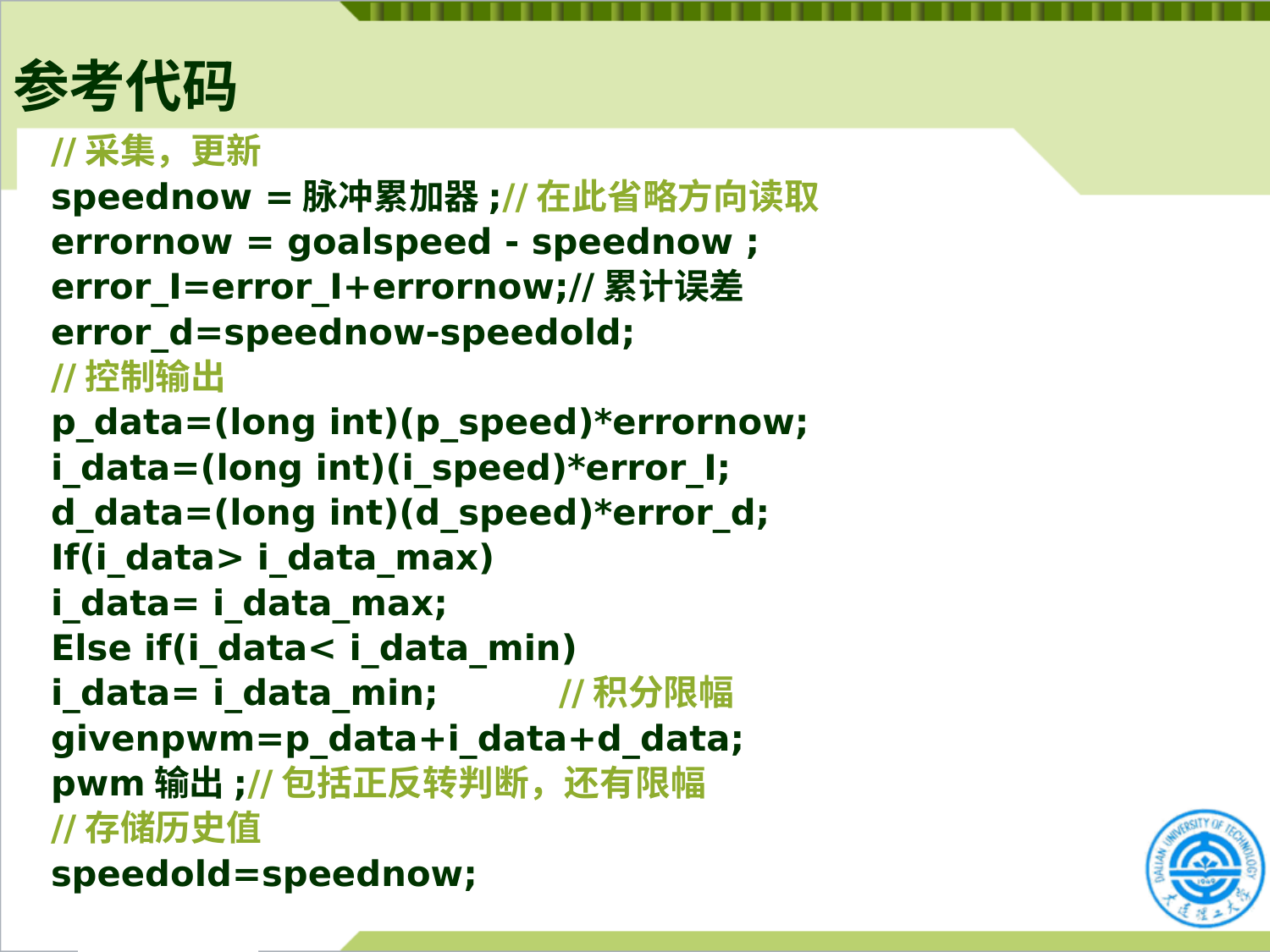

参考代码
//采集，更新
speednow =脉冲累加器;//在此省略方向读取
errornow = goalspeed - speednow ;
error_I=error_I+errornow;//累计误差
error_d=speednow-speedold;
//控制输出
p_data=(long int)(p_speed)*errornow;
i_data=(long int)(i_speed)*error_I;
d_data=(long int)(d_speed)*error_d;
If(i_data> i_data_max)
i_data= i_data_max;
Else if(i_data< i_data_min)
i_data= i_data_min;	//积分限幅
givenpwm=p_data+i_data+d_data;
pwm输出;//包括正反转判断，还有限幅
//存储历史值
speedold=speednow;